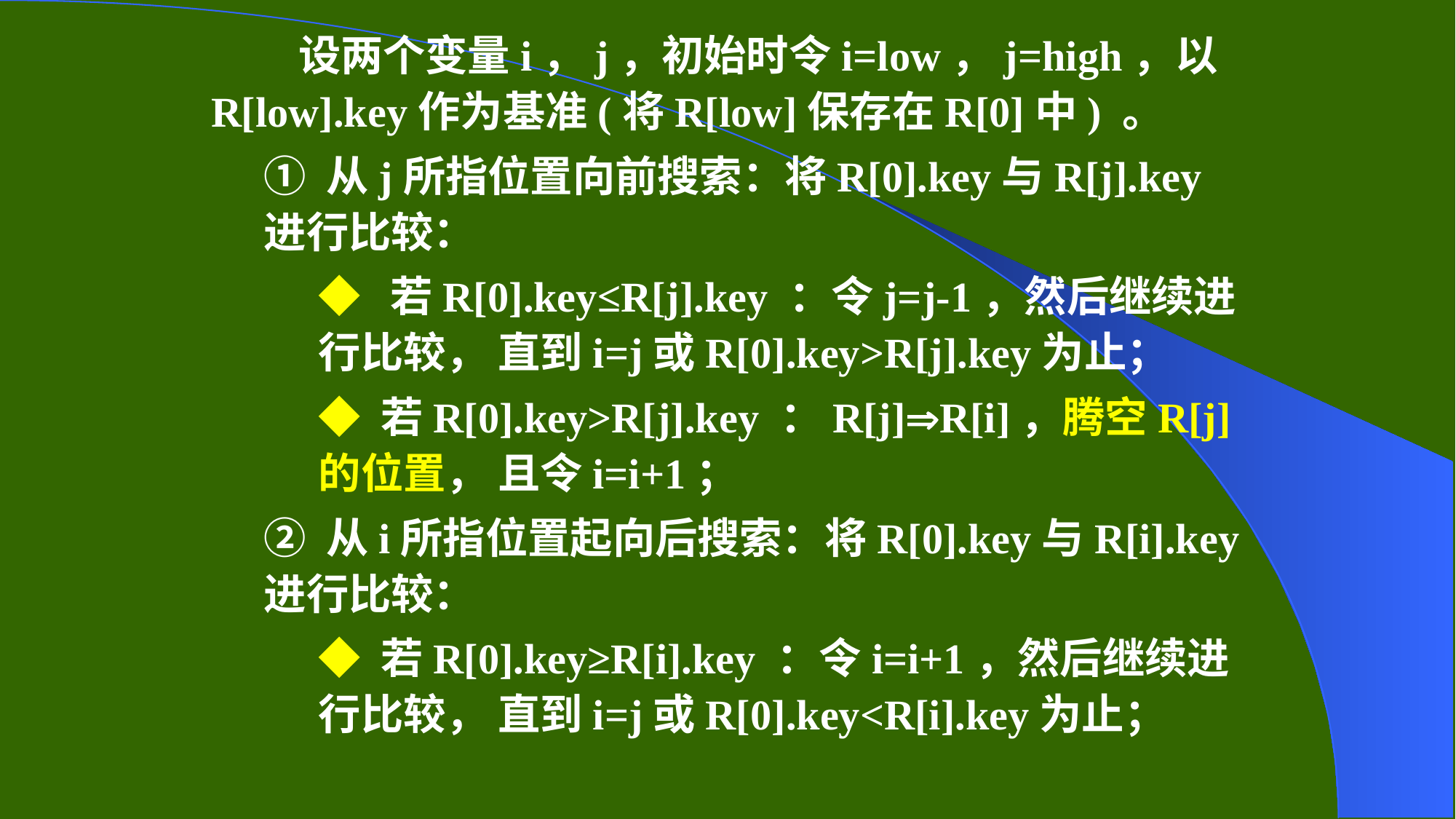

设两个变量i，j，初始时令i=low，j=high，以R[low].key作为基准(将R[low]保存在R[0]中) 。
① 从j所指位置向前搜索：将R[0].key与R[j].key进行比较：
◆  若R[0].key≤R[j].key ：令j=j-1，然后继续进行比较， 直到i=j或R[0].key>R[j].key为止；
◆ 若R[0].key>R[j].key ：R[j]⇒R[i]，腾空R[j]的位置， 且令i=i+1；
② 从i所指位置起向后搜索：将R[0].key与R[i].key进行比较：
◆ 若R[0].key≥R[i].key ：令i=i+1，然后继续进行比较， 直到i=j或R[0].key<R[i].key为止；